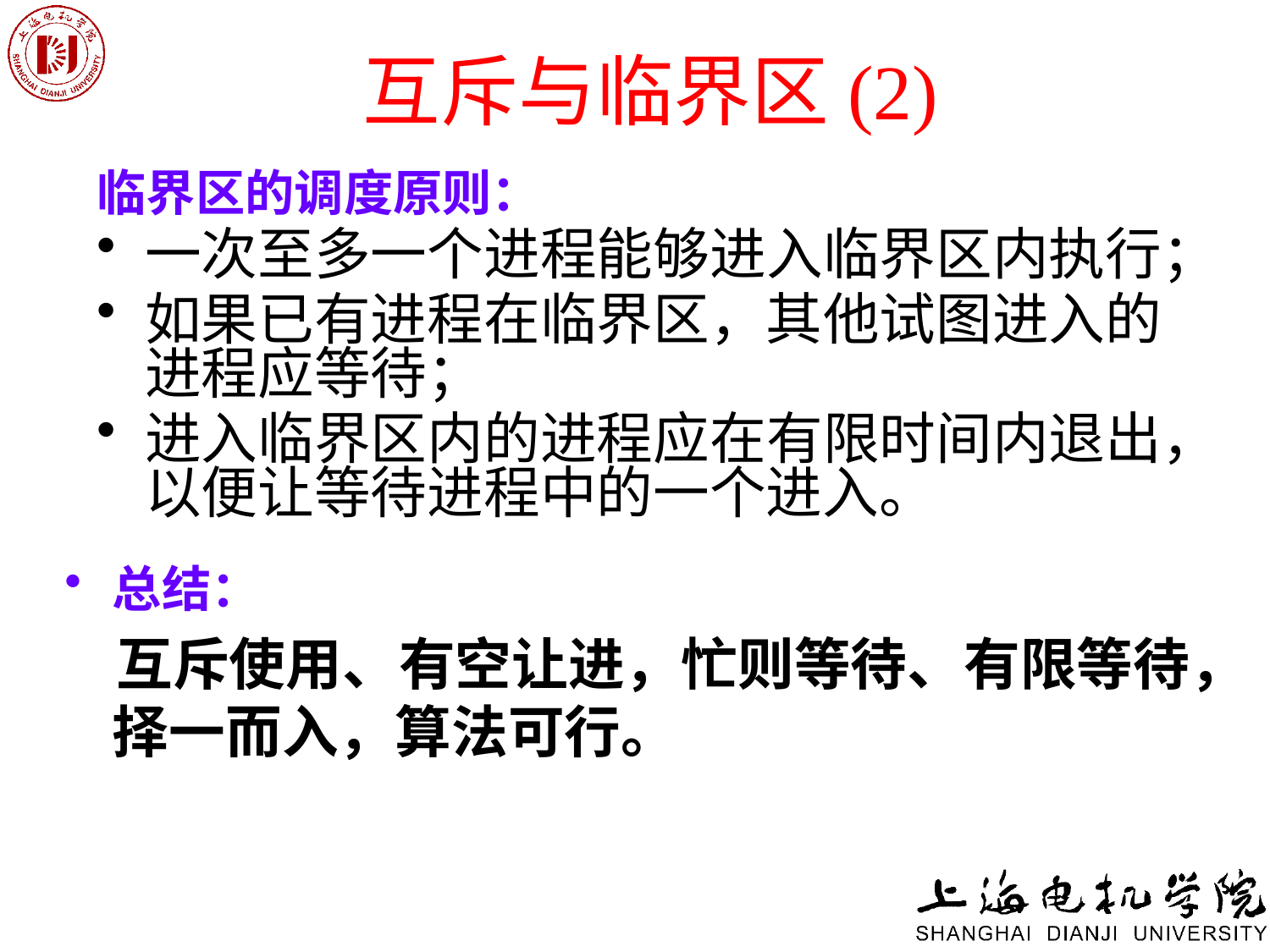

# 互斥与临界区(2)
临界区的调度原则：
一次至多一个进程能够进入临界区内执行；
如果已有进程在临界区，其他试图进入的进程应等待；
进入临界区内的进程应在有限时间内退出，以便让等待进程中的一个进入。
总结：
   互斥使用、有空让进，忙则等待、有限等待，择一而入，算法可行。